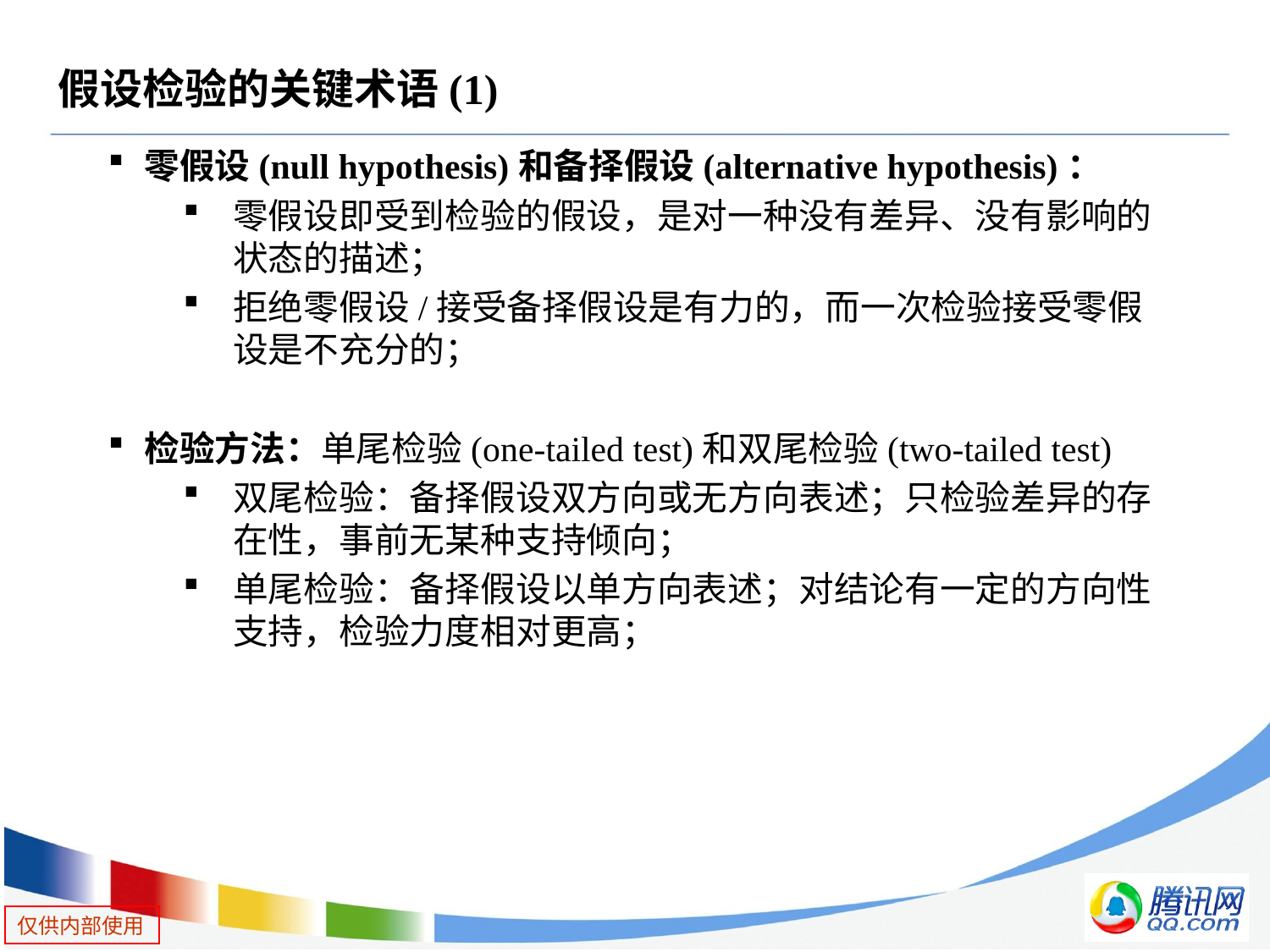

# 假设检验的关键术语(1)
零假设(null hypothesis)和备择假设(alternative hypothesis)：
零假设即受到检验的假设，是对一种没有差异、没有影响的状态的描述；
拒绝零假设/接受备择假设是有力的，而一次检验接受零假设是不充分的；

检验方法：单尾检验(one-tailed test)和双尾检验(two-tailed test)
双尾检验：备择假设双方向或无方向表述；只检验差异的存在性，事前无某种支持倾向；
单尾检验：备择假设以单方向表述；对结论有一定的方向性支持，检验力度相对更高；